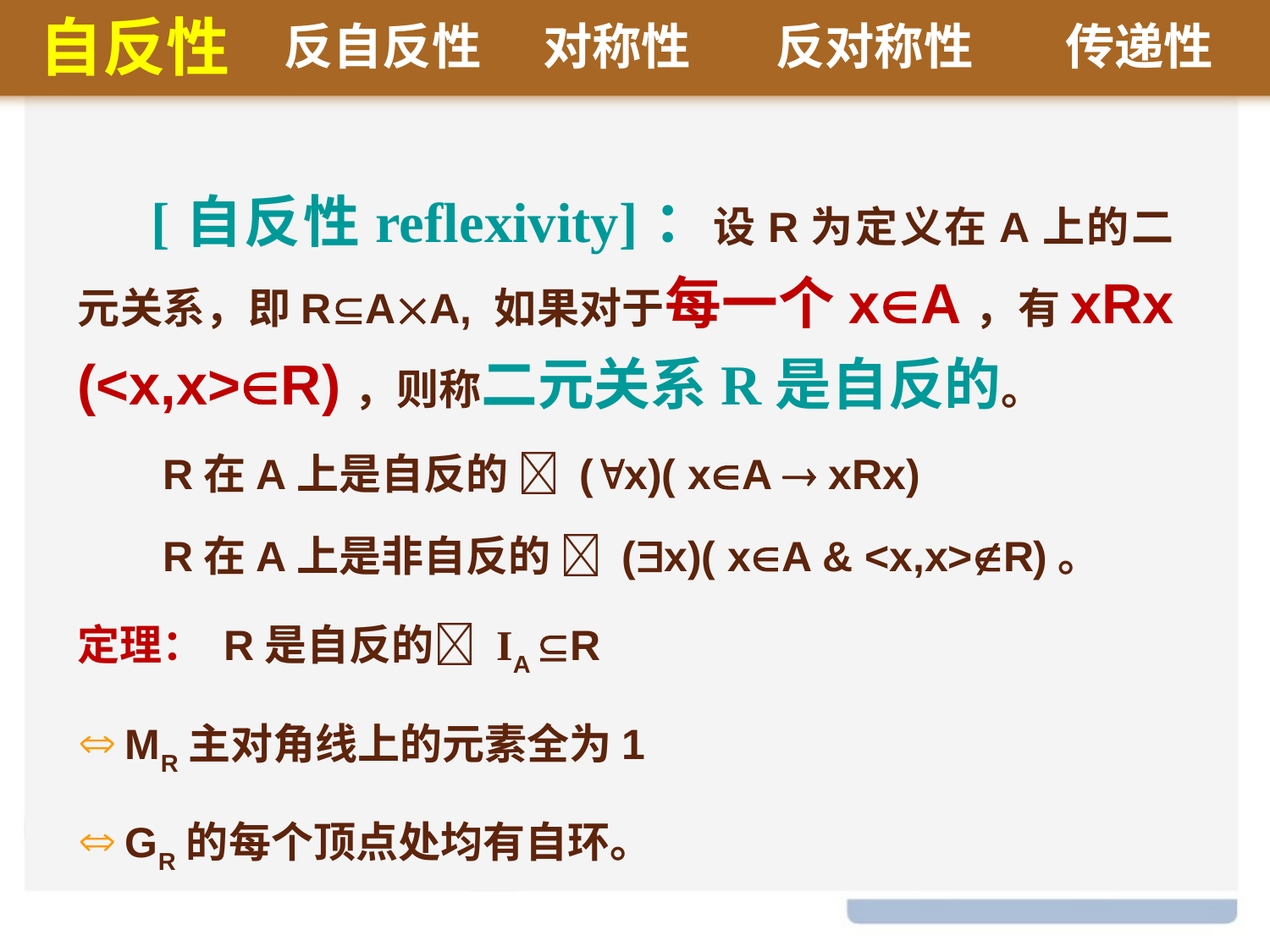

自反性
反自反性
第一部分 集合论
对称性
反对称性
传递性
[自反性reflexivity]：设R为定义在A上的二元关系，即R⊆A×A, 如果对于每一个x∈A，有xRx (<x,x>∈R)，则称二元关系R是自反的。
 R在A上是自反的 ⇔ (∀x)( x∈A → xRx)
 R在A上是非自反的 ⇔ (∃x)( x∈A & <x,x>∉R)。
定理： R是自反的⇔ IA ⊆R
MR主对角线上的元素全为1
GR的每个顶点处均有自环。